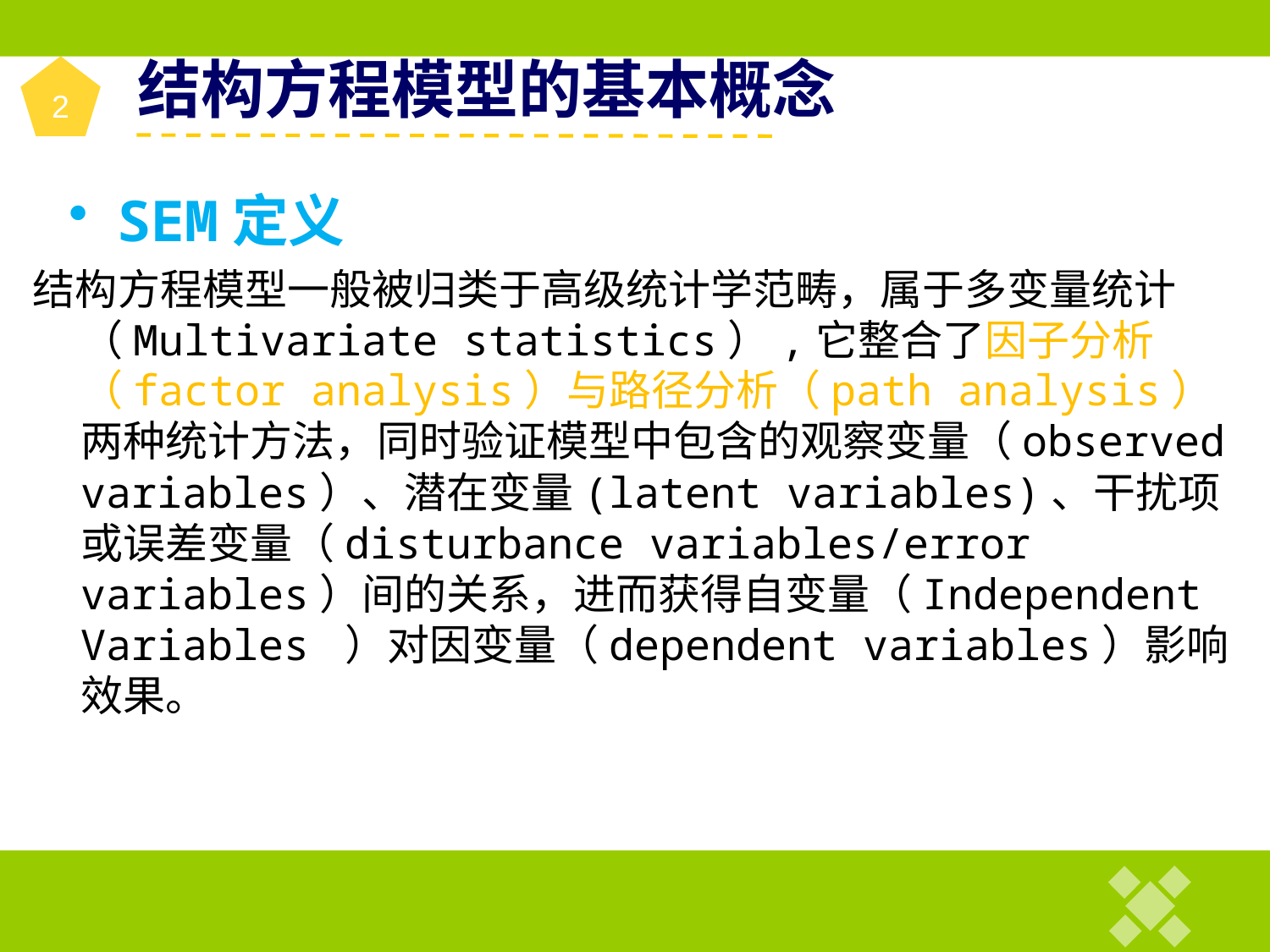

结构方程模型的基本概念
2

SEM定义
结构方程模型一般被归类于高级统计学范畴，属于多变量统计（Multivariate statistics）,它整合了因子分析（factor analysis）与路径分析（path analysis）两种统计方法，同时验证模型中包含的观察变量（observed variables）、潜在变量(latent variables)、干扰项或误差变量（disturbance variables/error variables）间的关系，进而获得自变量（Independent Variables ）对因变量（dependent variables）影响效果。